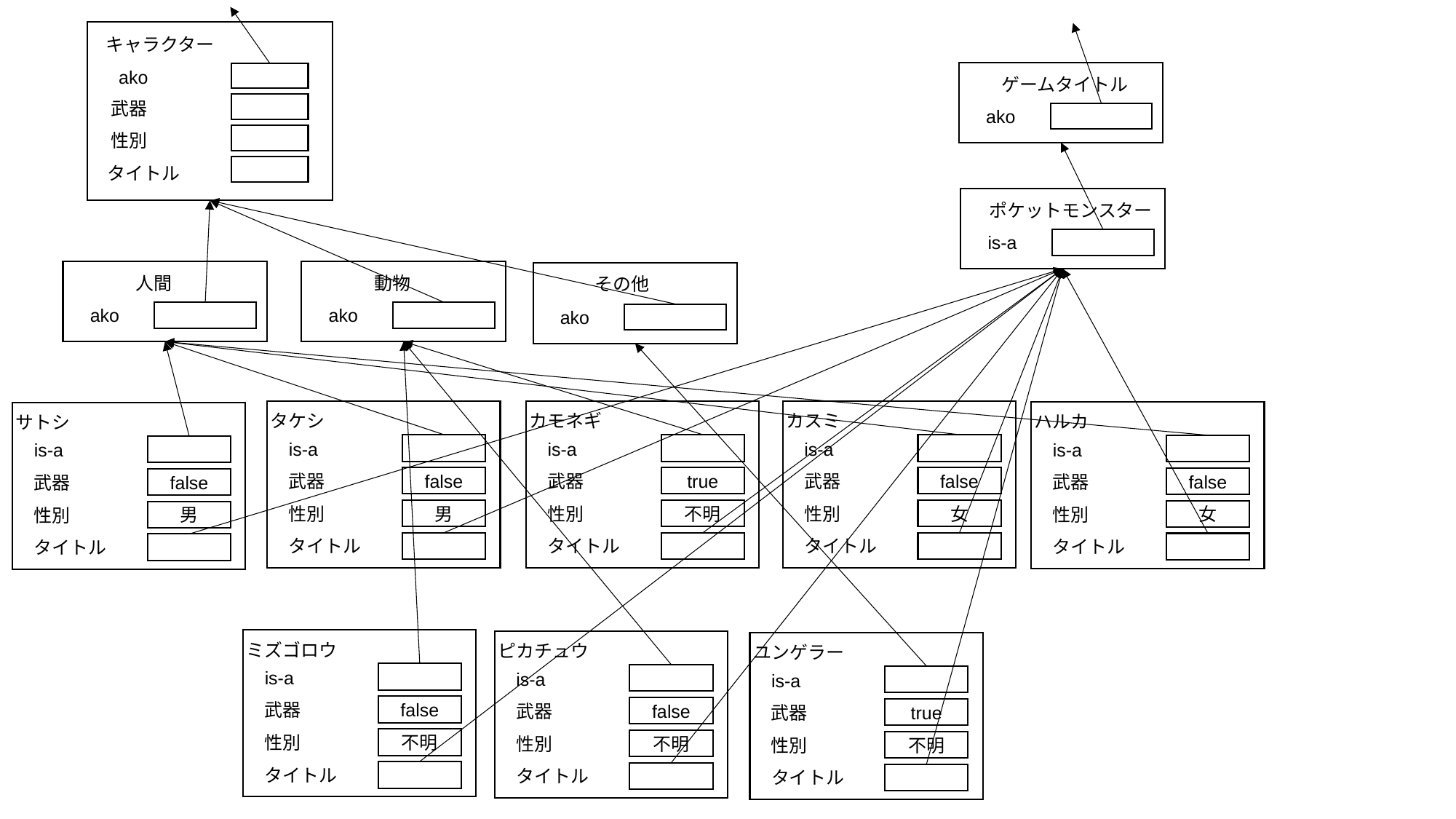

キャラクター
ako

武器

性別

タイトル

ゲームタイトル
ako

ポケットモンスター
is-a

人間
ako

動物
ako

その他
ako

タケシ
is-a

武器
false
性別
男
タイトル

カモネギ
is-a

武器
true
性別
不明
タイトル

カスミ
is-a

武器
false
性別
女
タイトル

ハルカ
is-a

武器
false
性別
女
タイトル

サトシ
is-a

武器
false
性別
男
タイトル

ミズゴロウ
is-a

武器
false
性別
不明
タイトル

ピカチュウ
is-a

武器
false
性別
不明
タイトル

ユンゲラー
is-a

武器
true
性別
不明
タイトル